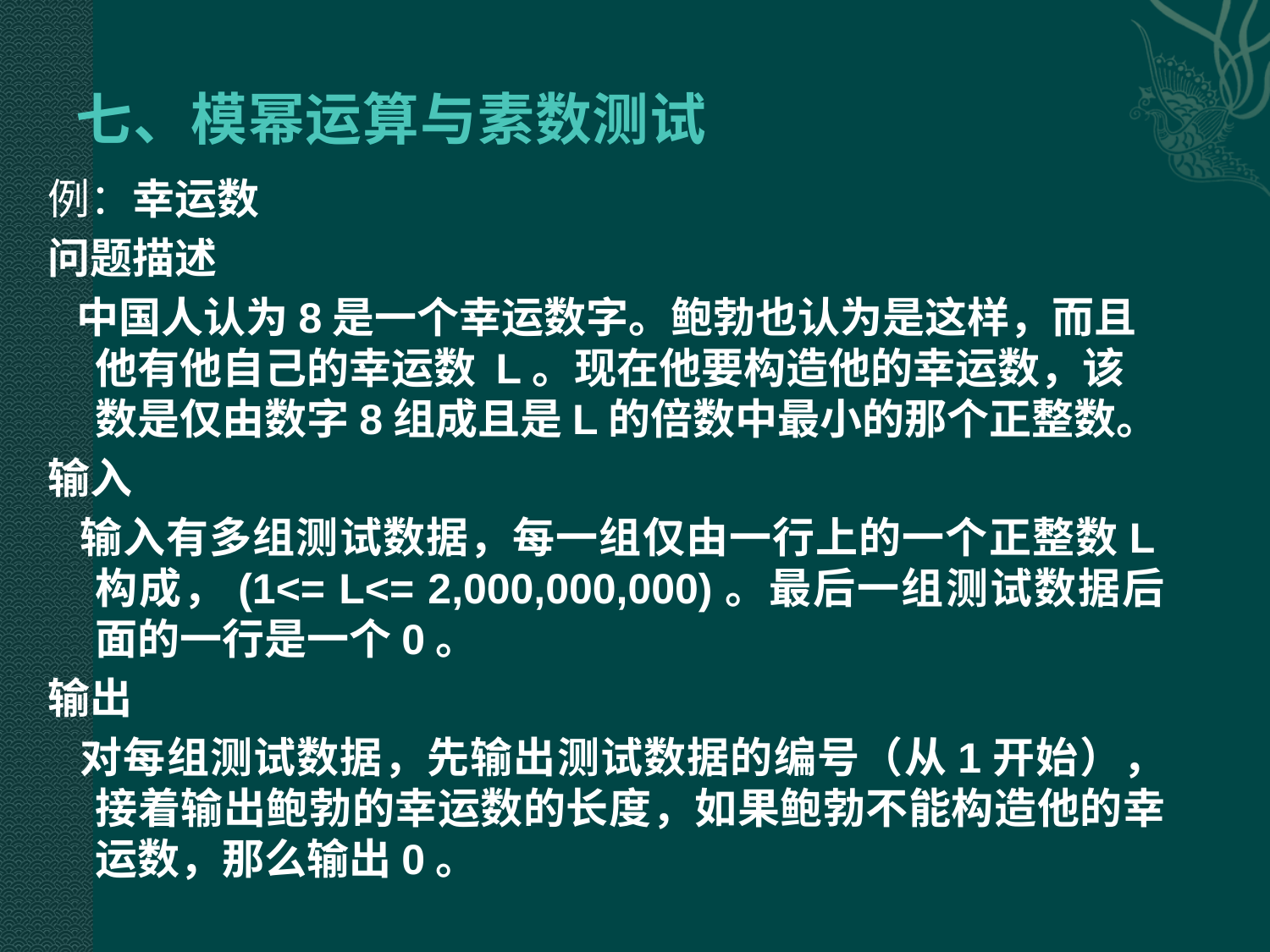

# 七、模幂运算与素数测试
例：幸运数
问题描述
  中国人认为8是一个幸运数字。鲍勃也认为是这样，而且他有他自己的幸运数 L。现在他要构造他的幸运数，该数是仅由数字8组成且是L的倍数中最小的那个正整数。
输入
  输入有多组测试数据，每一组仅由一行上的一个正整数L构成，(1<= L<= 2,000,000,000)。最后一组测试数据后面的一行是一个0。
输出
  对每组测试数据，先输出测试数据的编号（从1开始），接着输出鲍勃的幸运数的长度，如果鲍勃不能构造他的幸运数，那么输出0。